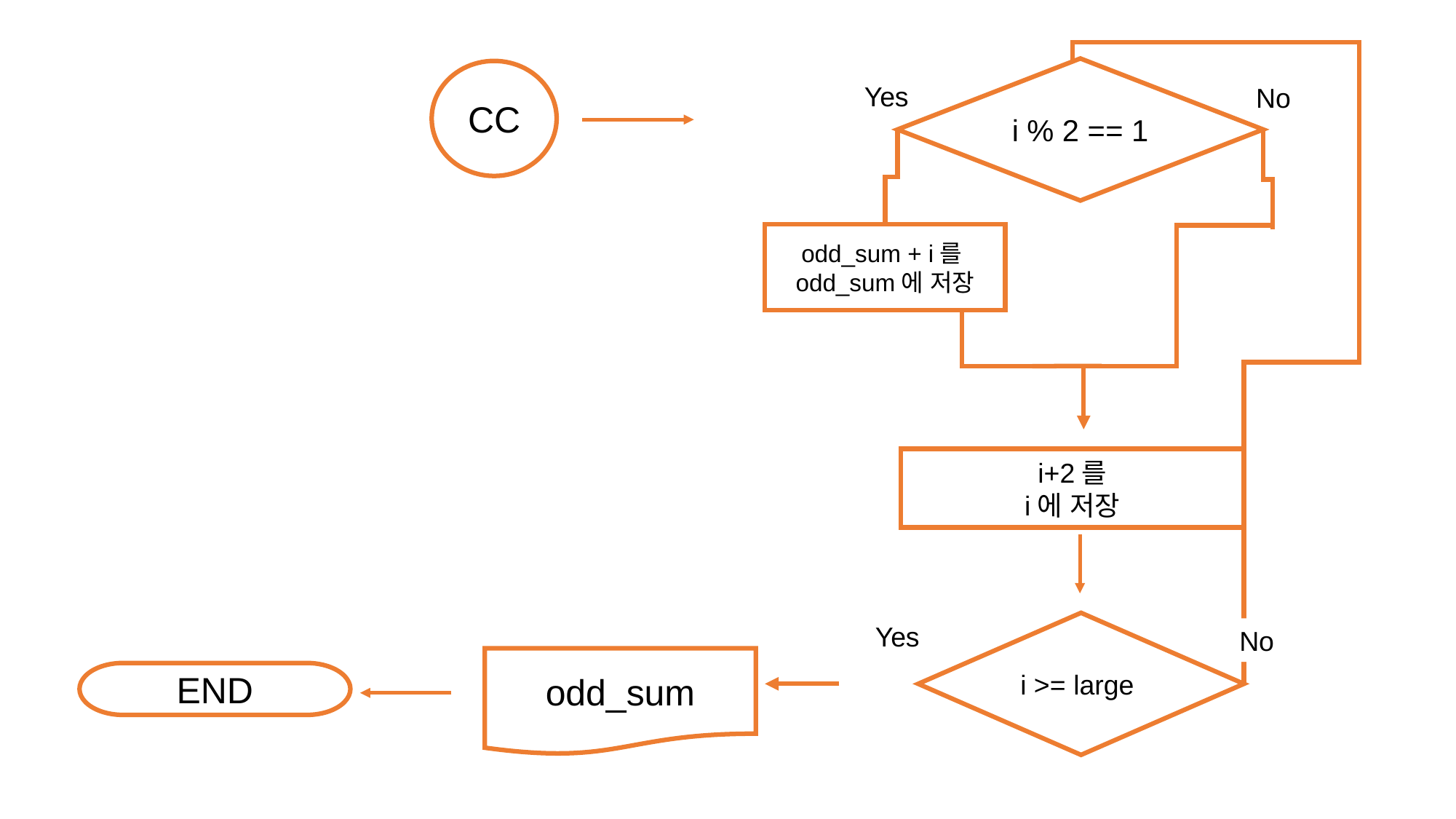

i % 2 == 1
Yes
No
odd_sum + i를
odd_sum에 저장
CC
i+2를
i에 저장
i >= large
Yes
No
odd_sum
END